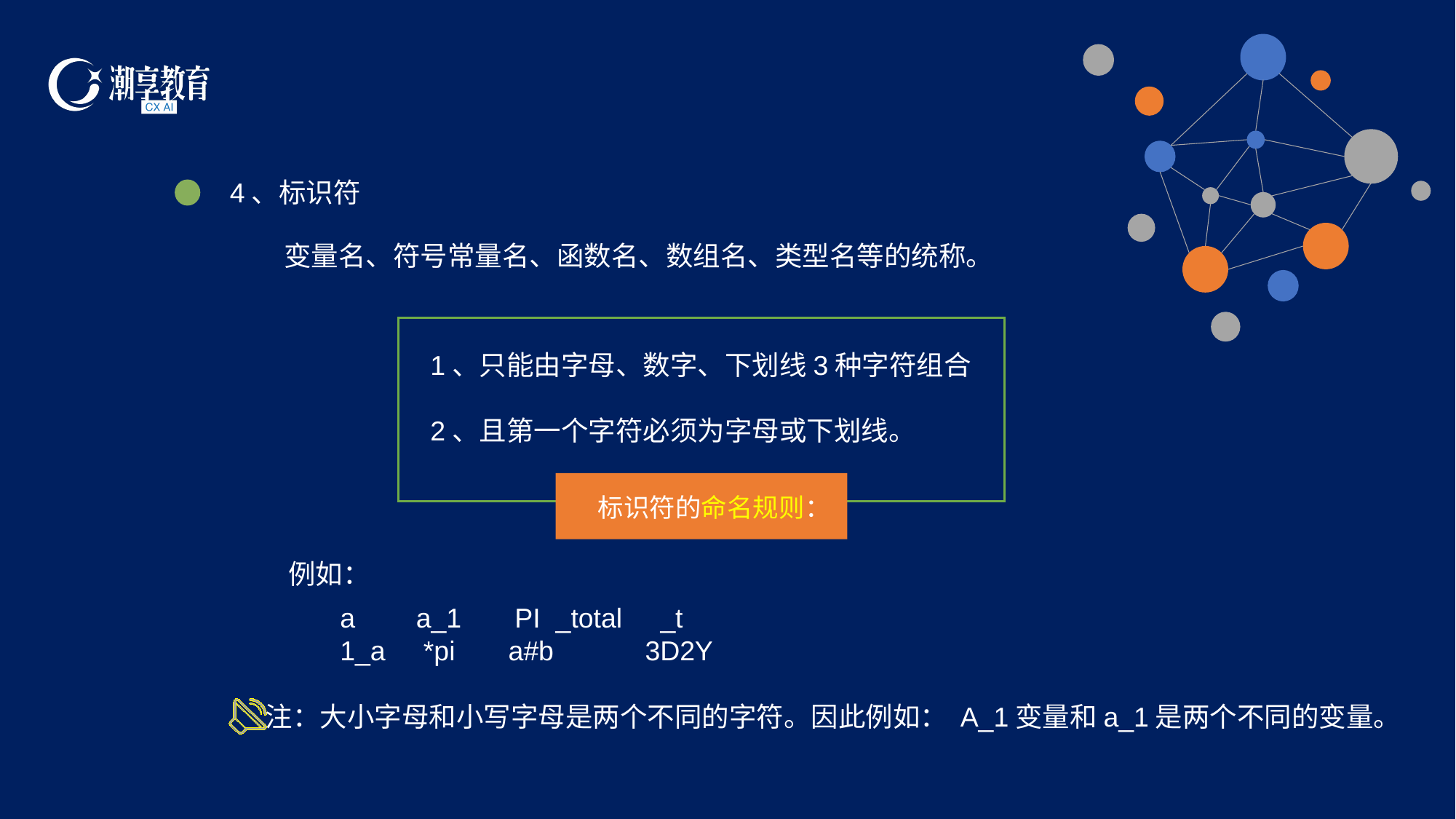

4、标识符

变量名、符号常量名、函数名、数组名、类型名等的统称。

1、只能由字母、数字、下划线3种字符组合

2、且第一个字符必须为字母或下划线。

标识符的命名规则：
例如：
a        a_1       PI  _total     _t
1_a     *pi       a#b            3D2Y
注：大小字母和小写字母是两个不同的字符。因此例如： A_1变量和a_1是两个不同的变量。